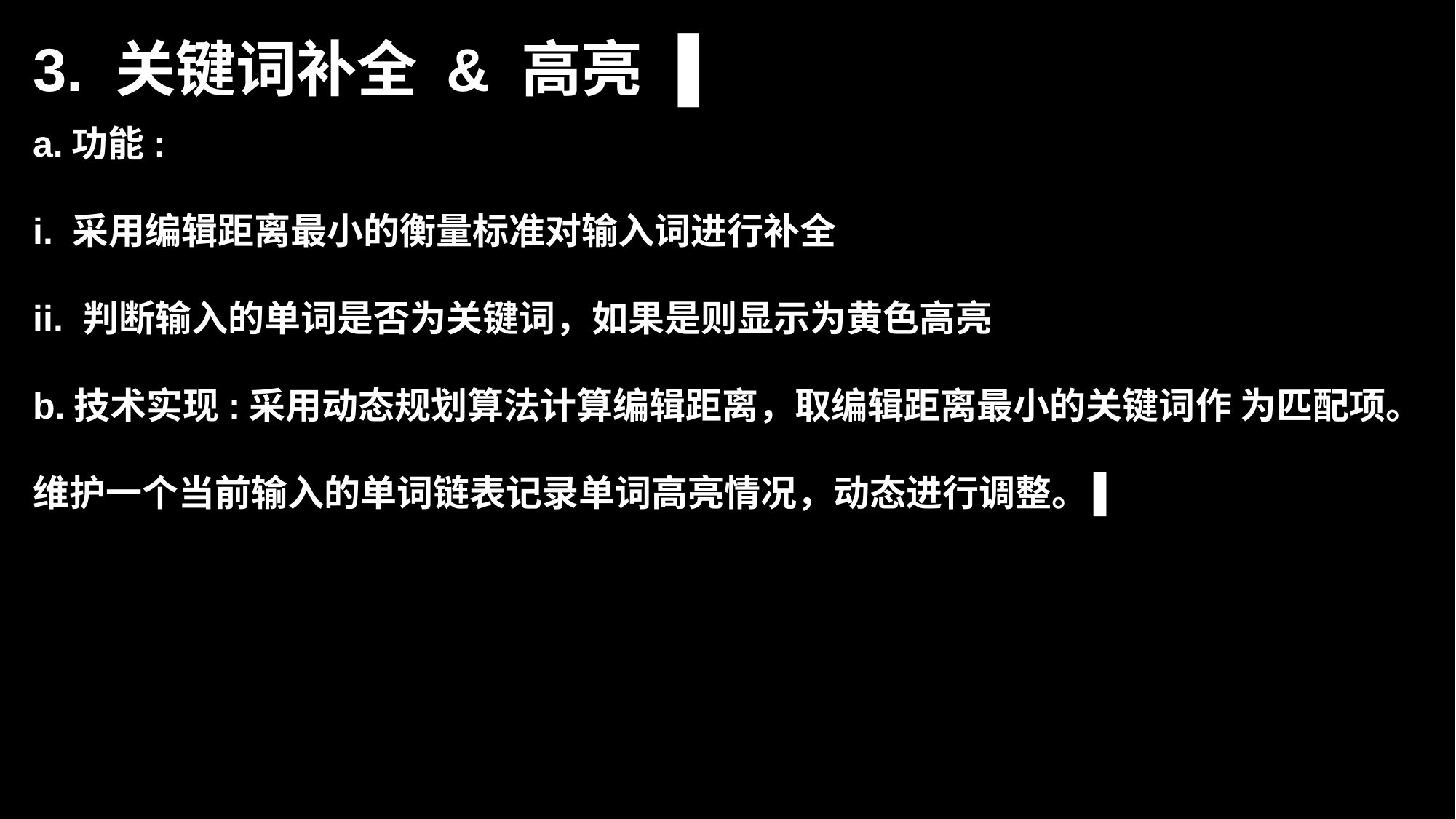

3. 关键词补全 & 高亮
▐
a.功能:
i. 采用编辑距离最小的衡量标准对输入词进行补全
ii. 判断输入的单词是否为关键词，如果是则显示为黄色高亮
b.技术实现:采用动态规划算法计算编辑距离，取编辑距离最小的关键词作 为匹配项。维护一个当前输入的单词链表记录单词高亮情况，动态进行调整。

▐